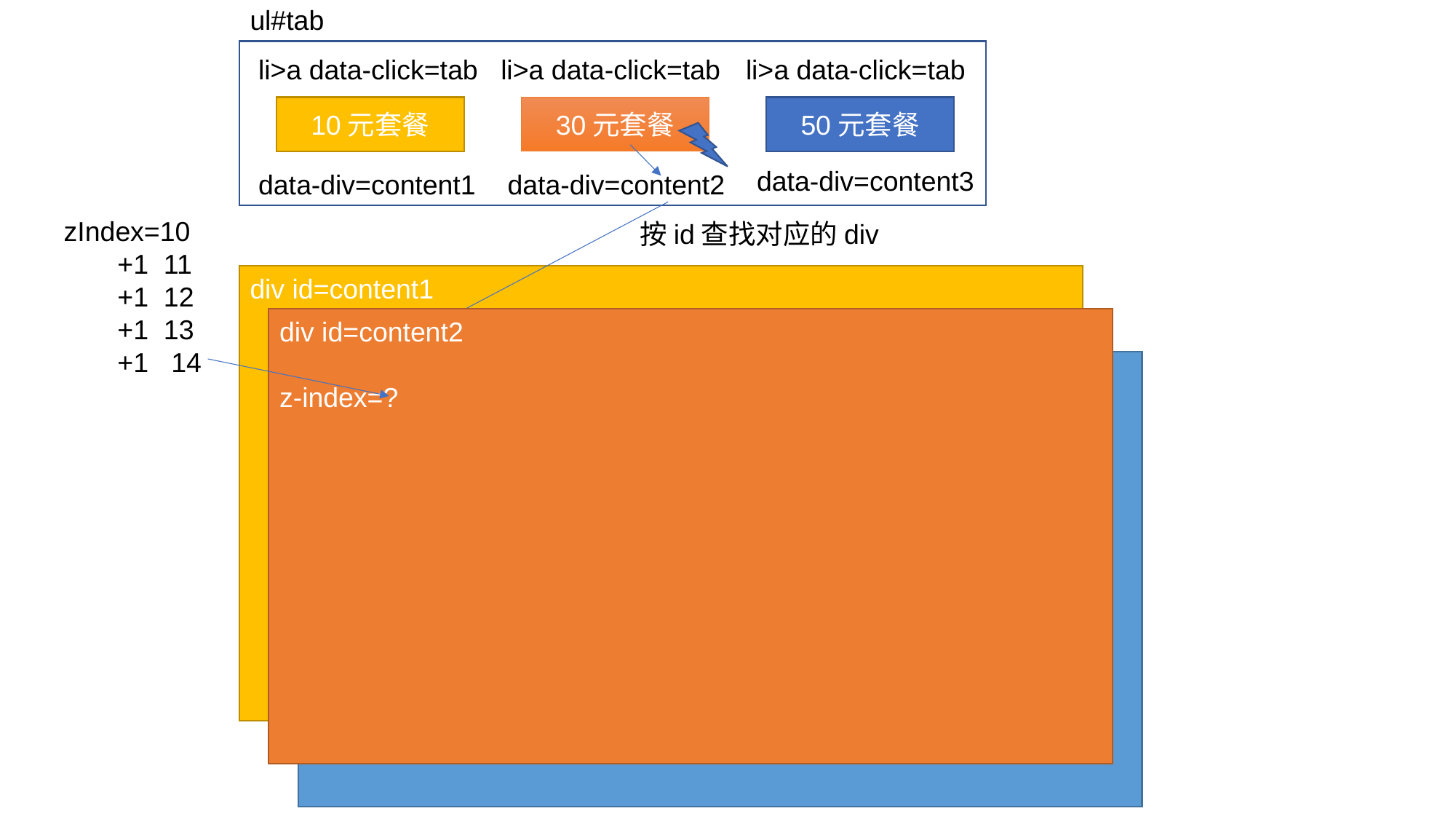

ul#tab

li>a data-click=tab
li>a data-click=tab
li>a data-click=tab
10元套餐
30元套餐
50元套餐

data-div=content3

data-div=content2

data-div=content1

zIndex=10
       +1  11
       +1  12
       +1  13
       +1   14
按id查找对应的div
div id=content1

div id=content2

z-index=?
div id=content3